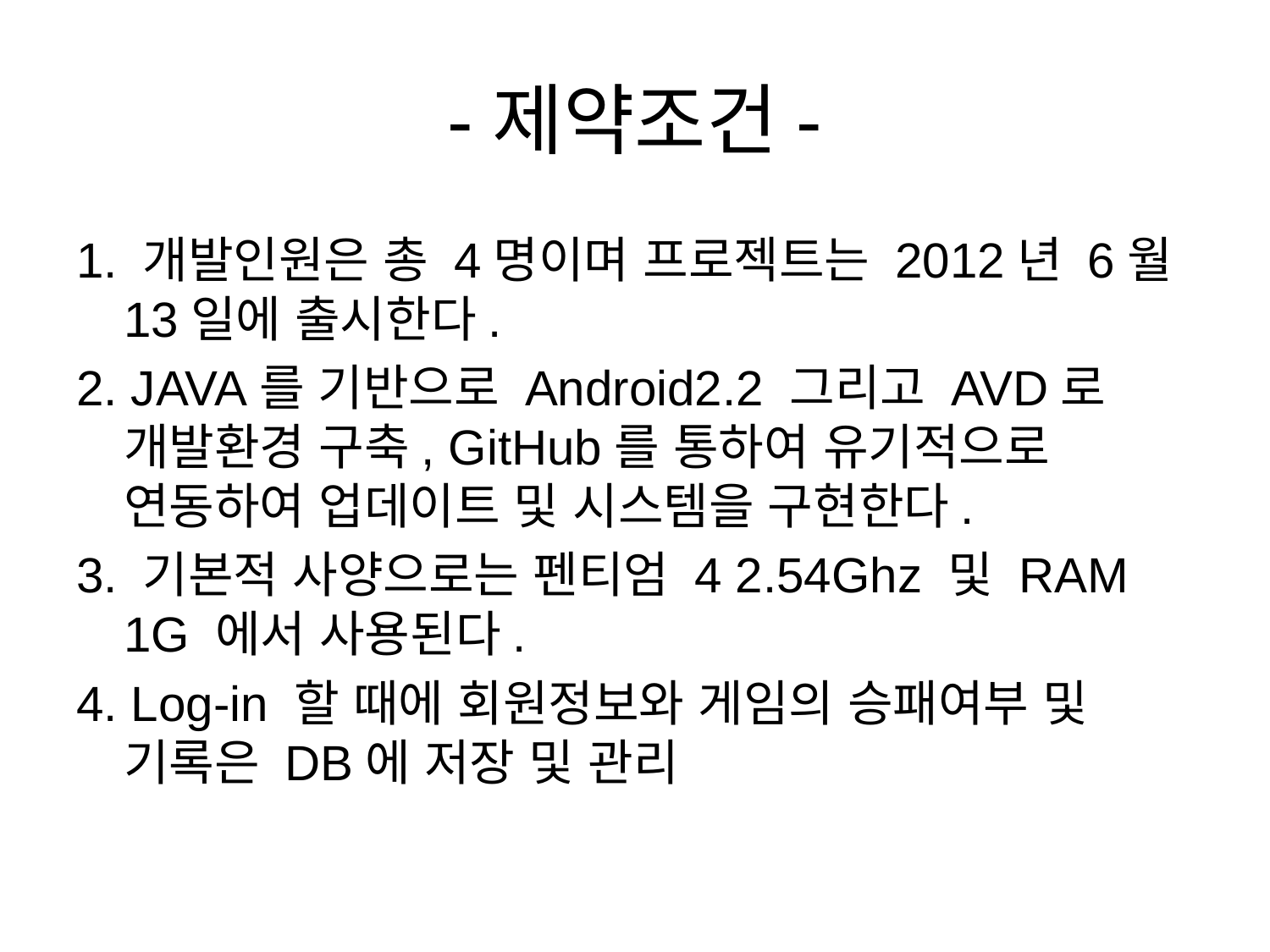

# -제약조건-
1. 개발인원은 총 4명이며 프로젝트는 2012년 6월 13일에 출시한다.
2. JAVA를 기반으로 Android2.2 그리고 AVD로 개발환경 구축, GitHub를 통하여 유기적으로 연동하여 업데이트 및 시스템을 구현한다.
3. 기본적 사양으로는 펜티엄 4 2.54Ghz 및 RAM 1G 에서 사용된다.
4. Log-in 할 때에 회원정보와 게임의 승패여부 및 기록은 DB에 저장 및 관리